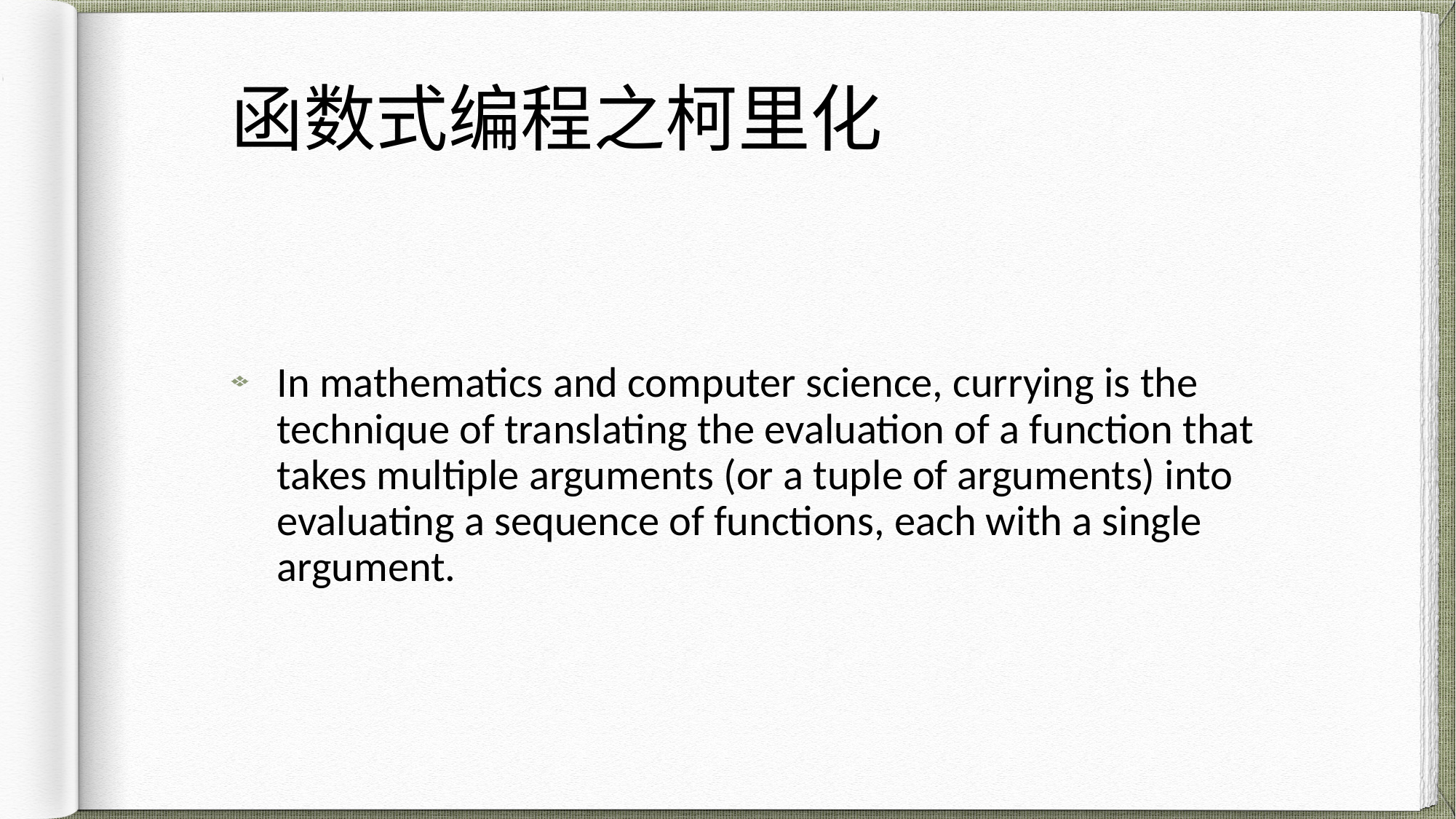

# 函数式编程之柯里化
In mathematics and computer science, currying is the technique of translating the evaluation of a function that takes multiple arguments (or a tuple of arguments) into evaluating a sequence of functions, each with a single argument.